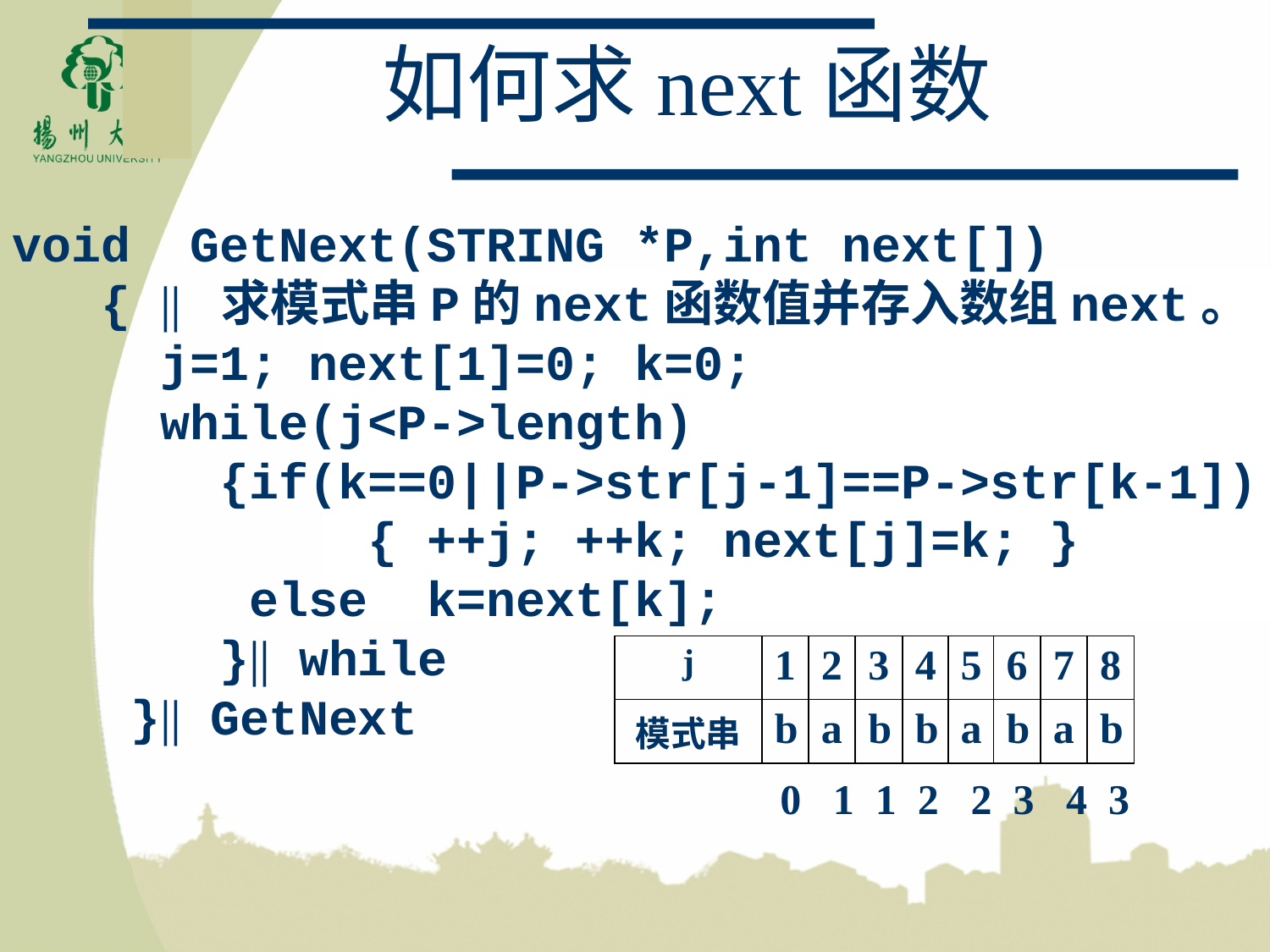

如何求next函数
void  GetNext(STRING *P,int next[])
   { ∥求模式串P的next函数值并存入数组next。
     j=1; next[1]=0; k=0;
     while(j<P->length)
       {if(k==0||P->str[j-1]==P->str[k-1])
            { ++j; ++k; next[j]=k; }
        else  k=next[k];
       }∥while
    }∥GetNext

| j | 1 | 2 | 3 | 4 | 5 | 6 | 7 | 8 |
| --- | --- | --- | --- | --- | --- | --- | --- | --- |
| 模式串 | b | a | b | b | a | b | a | b |
     0   1  1  2   2  3   4  3